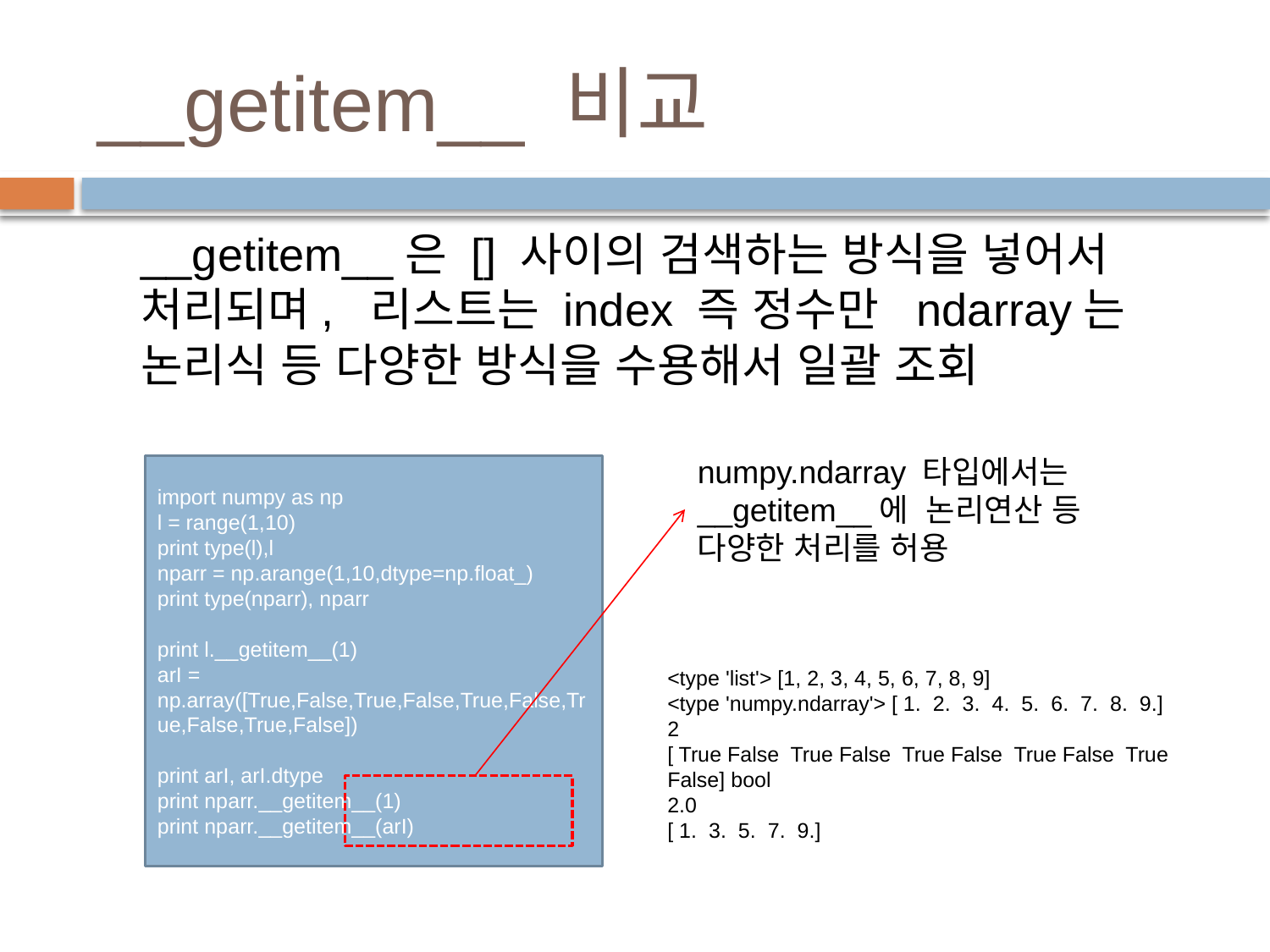

# __getitem__ 비교
__getitem__은 [] 사이의 검색하는 방식을 넣어서 처리되며,  리스트는 index 즉 정수만  ndarray는 논리식 등 다양한 방식을 수용해서 일괄 조회
numpy.ndarray 타입에서는 __getitem__에  논리연산 등 다양한 처리를 허용
import numpy as np
l = range(1,10)
print type(l),l
nparr = np.arange(1,10,dtype=np.float_)
print type(nparr), nparr

print l.__getitem__(1)
arI = np.array([True,False,True,False,True,False,True,False,True,False])

print arI, arI.dtype
print nparr.__getitem__(1)
print nparr.__getitem__(arI)
<type 'list'> [1, 2, 3, 4, 5, 6, 7, 8, 9]
<type 'numpy.ndarray'> [ 1.  2.  3.  4.  5.  6.  7.  8.  9.]
2
[ True False  True False  True False  True False  True False] bool
2.0
[ 1.  3.  5.  7.  9.]